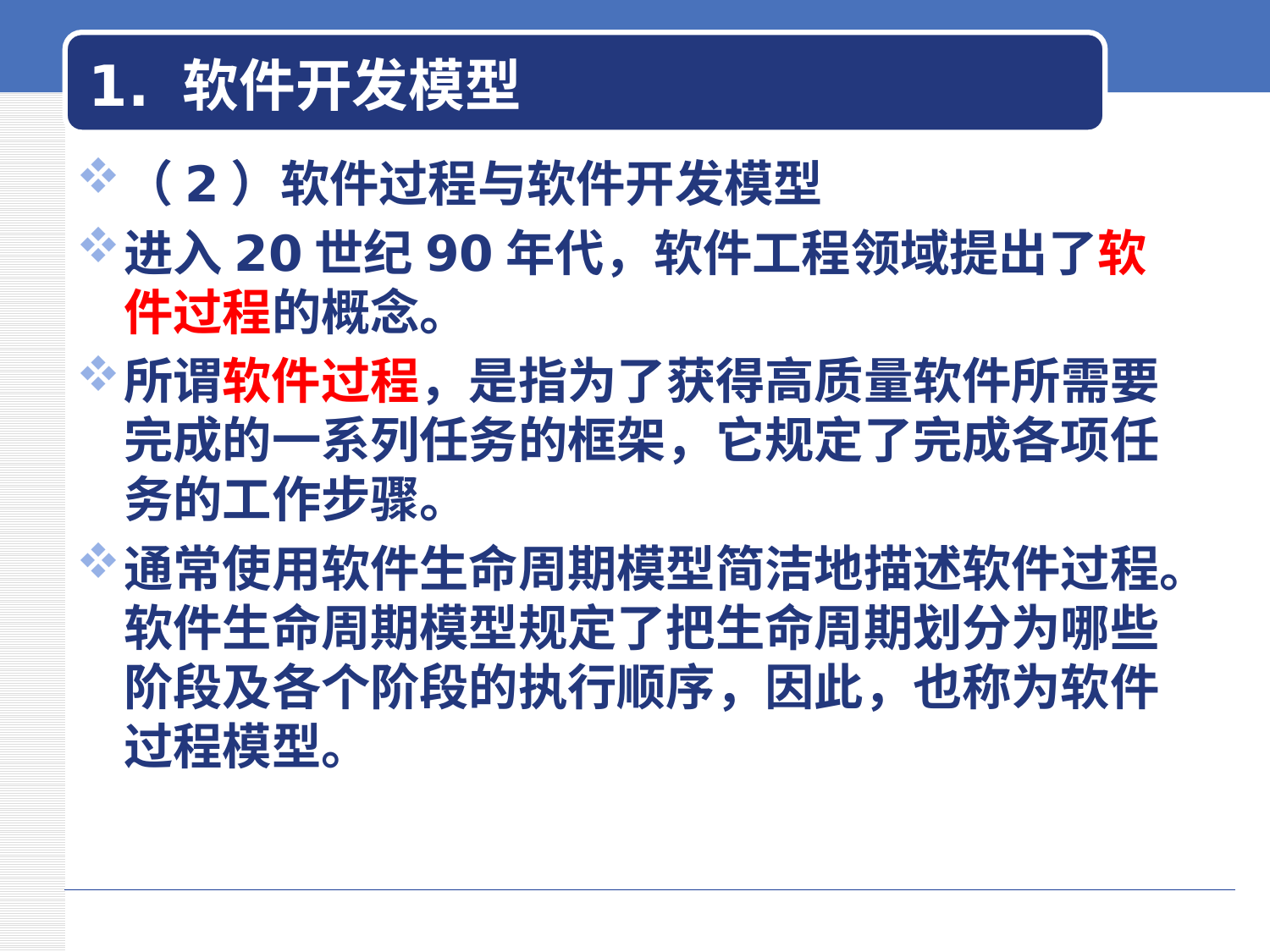

# 1. 软件开发模型
（2）软件过程与软件开发模型
进入20世纪90年代，软件工程领域提出了软件过程的概念。
所谓软件过程，是指为了获得高质量软件所需要完成的一系列任务的框架，它规定了完成各项任务的工作步骤。
通常使用软件生命周期模型简洁地描述软件过程。软件生命周期模型规定了把生命周期划分为哪些阶段及各个阶段的执行顺序，因此，也称为软件过程模型。